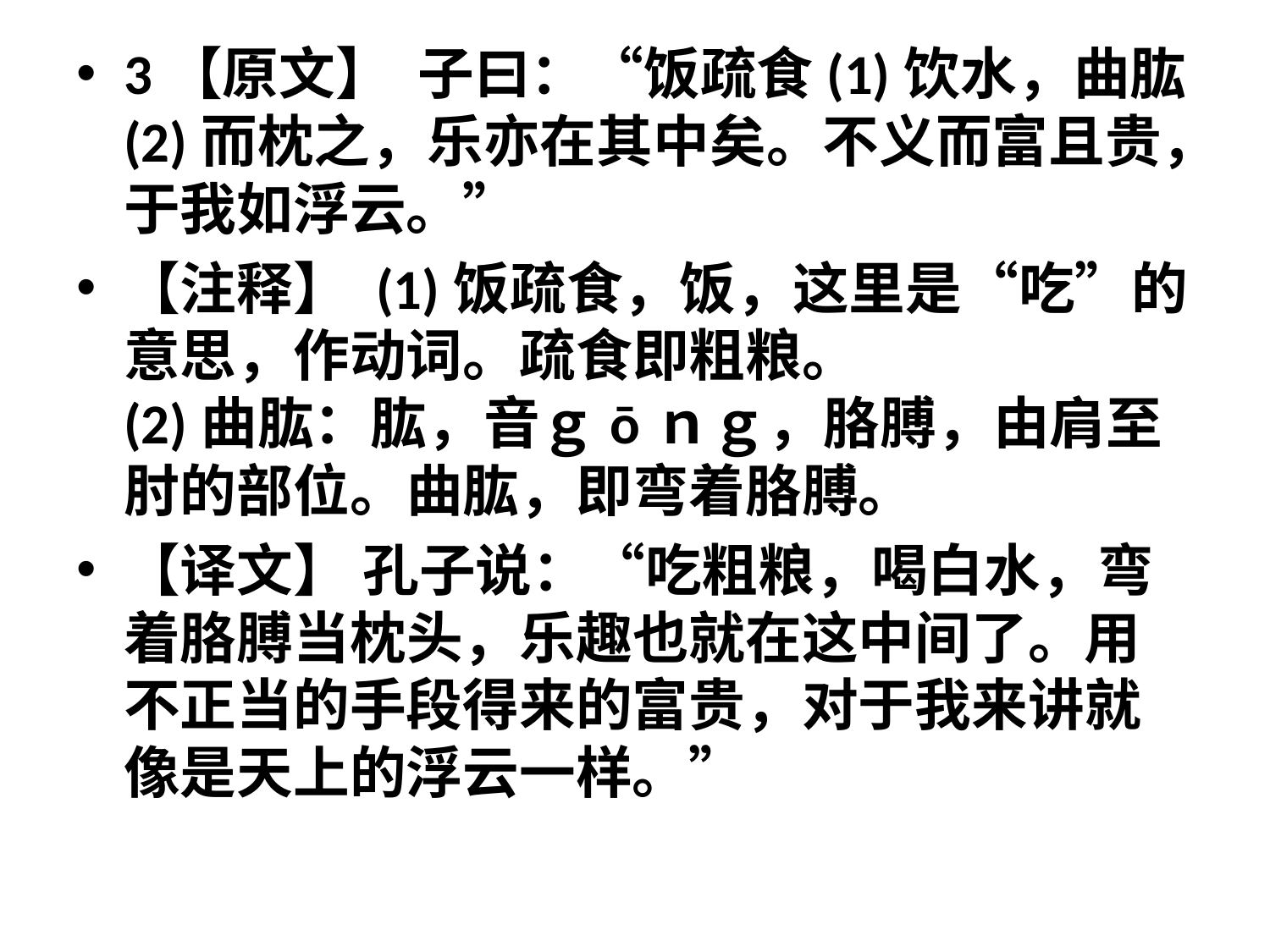

# 3【原文】  子曰：“饭疏食(1)饮水，曲肱(2)而枕之，乐亦在其中矣。不义而富且贵，于我如浮云。”
【注释】 (1)饭疏食，饭，这里是“吃”的意思，作动词。疏食即粗粮。 
(2)曲肱：肱，音ｇōｎｇ，胳膊，由肩至肘的部位。曲肱，即弯着胳膊。
【译文】 孔子说：“吃粗粮，喝白水，弯着胳膊当枕头，乐趣也就在这中间了。用不正当的手段得来的富贵，对于我来讲就像是天上的浮云一样。”